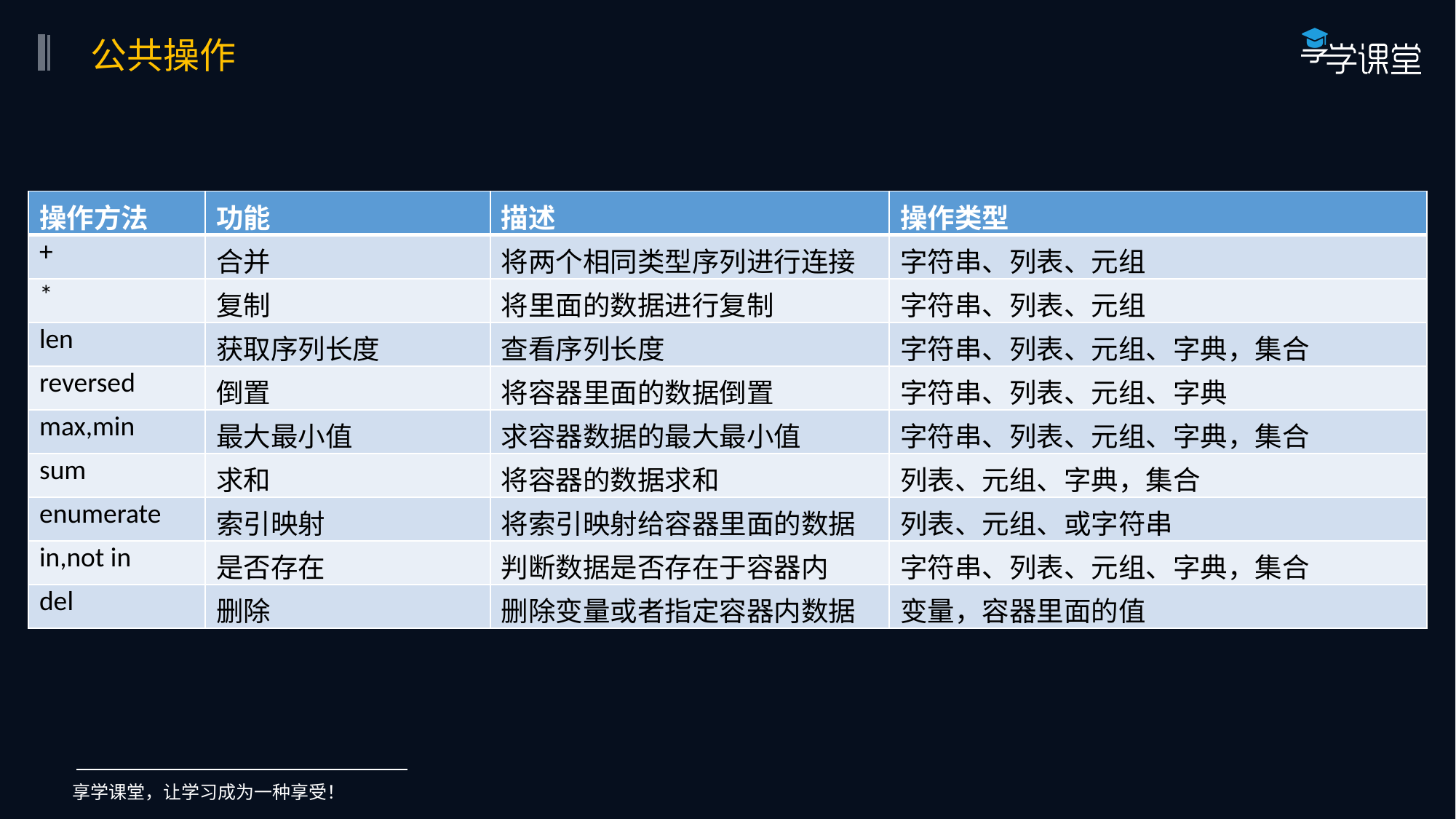

公共操作
| 操作方法 | 功能 | 描述 | 操作类型 |
| --- | --- | --- | --- |
| + | 合并 | 将两个相同类型序列进行连接 | 字符串、列表、元组 |
| \* | 复制 | 将里面的数据进行复制 | 字符串、列表、元组 |
| len | 获取序列长度 | 查看序列长度 | 字符串、列表、元组、字典，集合 |
| reversed | 倒置 | 将容器里面的数据倒置 | 字符串、列表、元组、字典 |
| max,min | 最大最小值 | 求容器数据的最大最小值 | 字符串、列表、元组、字典，集合 |
| sum | 求和 | 将容器的数据求和 | 列表、元组、字典，集合 |
| enumerate | 索引映射 | 将索引映射给容器里面的数据 | 列表、元组、或字符串 |
| in,not in | 是否存在 | 判断数据是否存在于容器内 | 字符串、列表、元组、字典，集合 |
| del | 删除 | 删除变量或者指定容器内数据 | 变量，容器里面的值 |